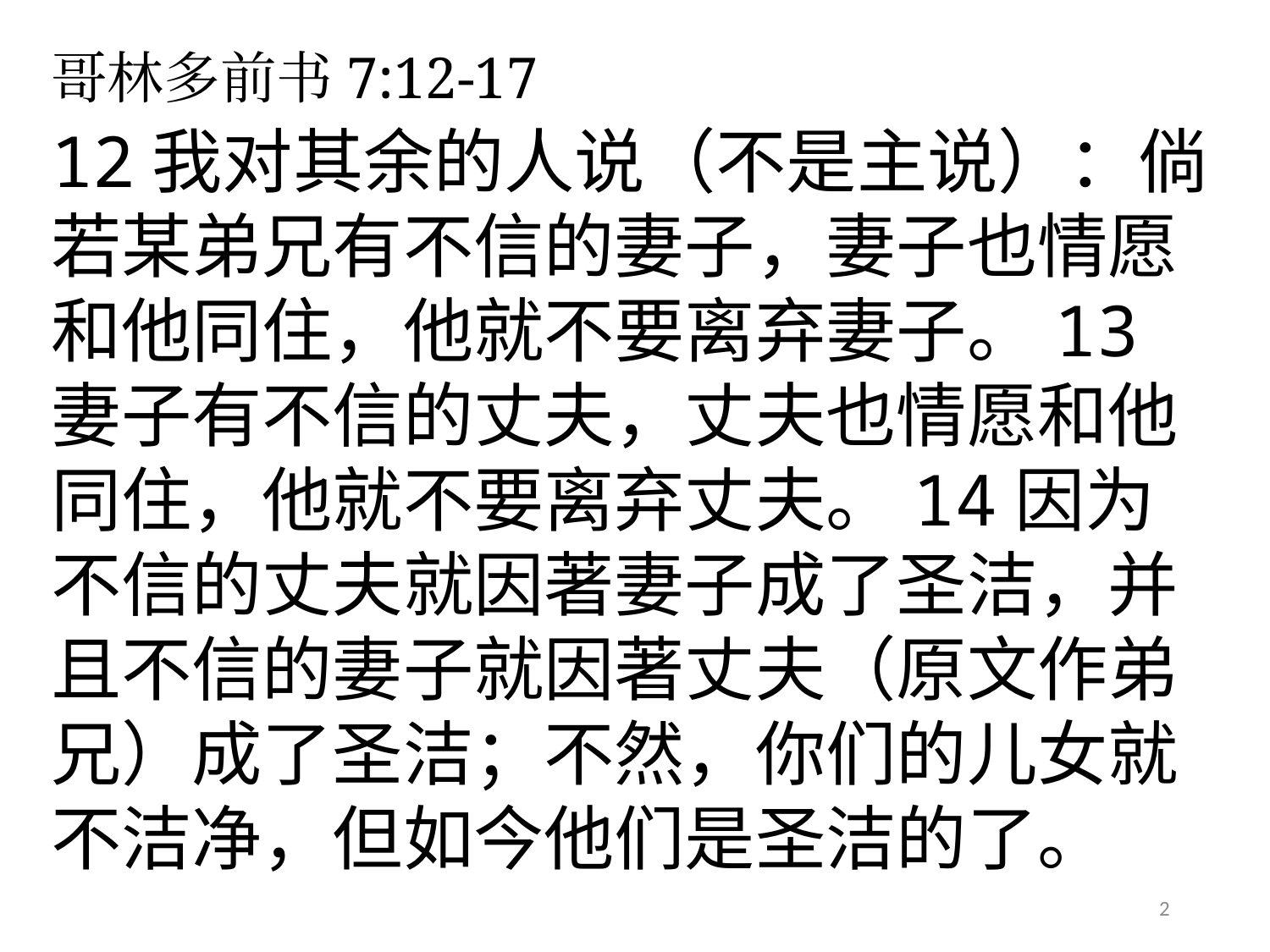

哥林多前书7:12-17
12我对其余的人说（不是主说）：倘若某弟兄有不信的妻子，妻子也情愿和他同住，他就不要离弃妻子。13妻子有不信的丈夫，丈夫也情愿和他同住，他就不要离弃丈夫。14因为不信的丈夫就因著妻子成了圣洁，并且不信的妻子就因著丈夫（原文作弟兄）成了圣洁；不然，你们的儿女就不洁净，但如今他们是圣洁的了。
2